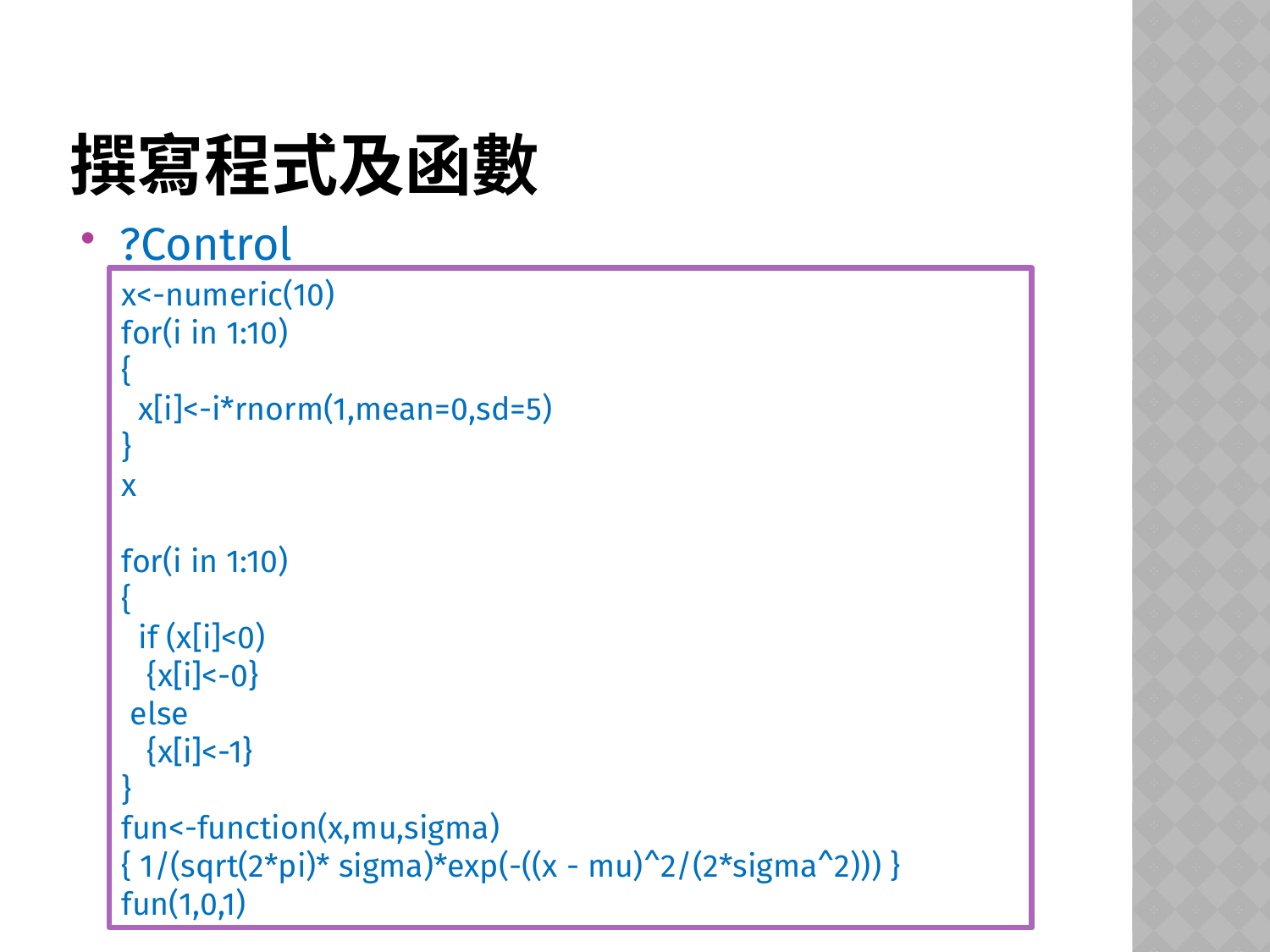

# 撰寫程式及函數
?Control

x<-numeric(10)
for(i in 1:10)
{
  x[i]<-i*rnorm(1,mean=0,sd=5)
}
x

for(i in 1:10)
{
  if (x[i]<0)
   {x[i]<-0}
 else
   {x[i]<-1}
}
fun<-function(x,mu,sigma)
{ 1/(sqrt(2*pi)* sigma)*exp(-((x - mu)^2/(2*sigma^2))) }
fun(1,0,1)